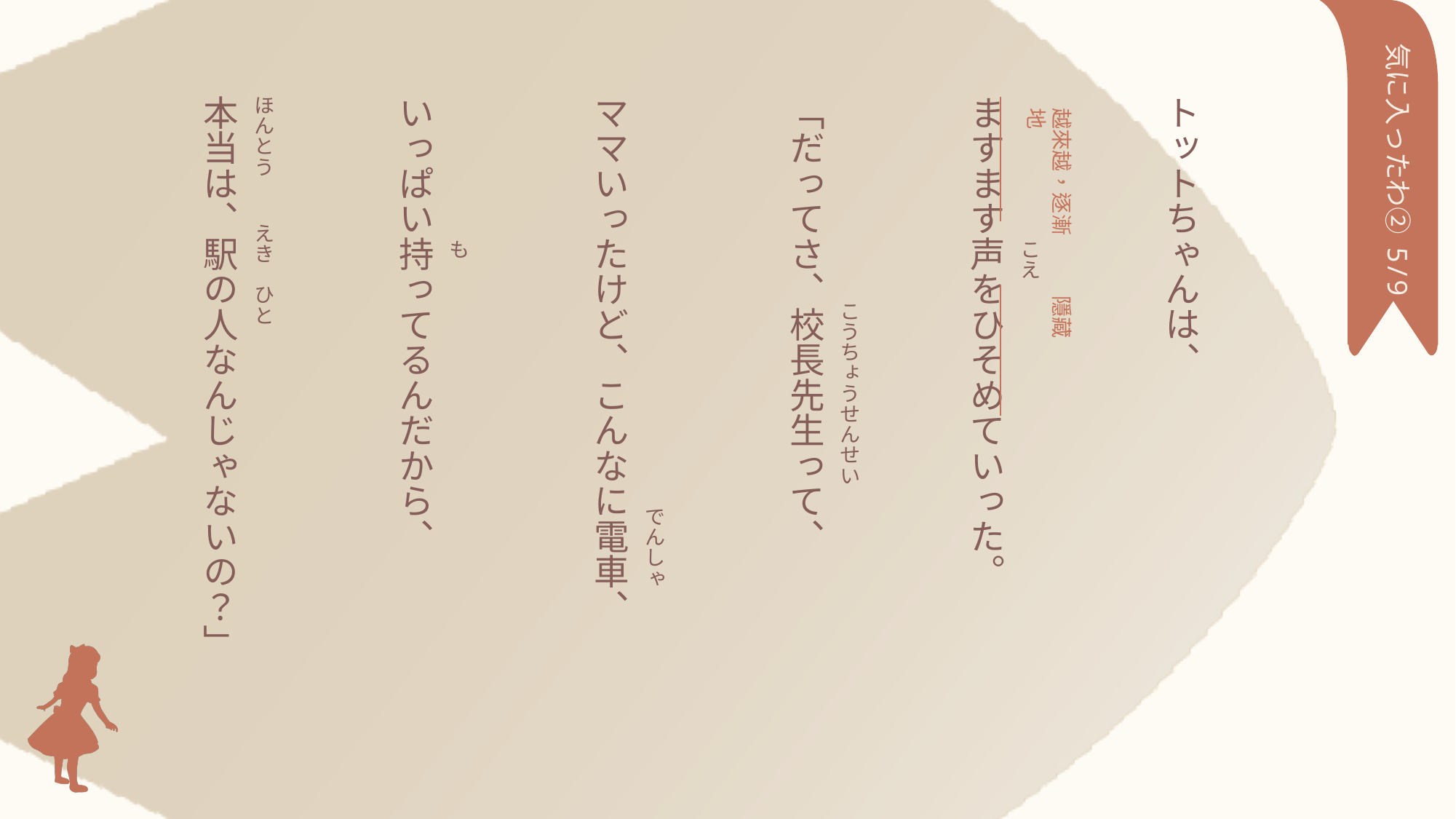

気に入ったわ② 5/9
トットちゃんは、

　　　　　　　こえ
ますます声をひそめていった。

　　　　　　　　　　こうちょうせんせい
「だってさ、校長先生って、

　　　　　　　　　　　　　　　　　　　　でんしゃ
ママいったけど、こんなに電車、

　　　　　　　も
いっぱい持ってるんだから、

ほんとう　　 えき　ひと
本当は、駅の人なんじゃないの？」

越來越，逐漸地
隱藏